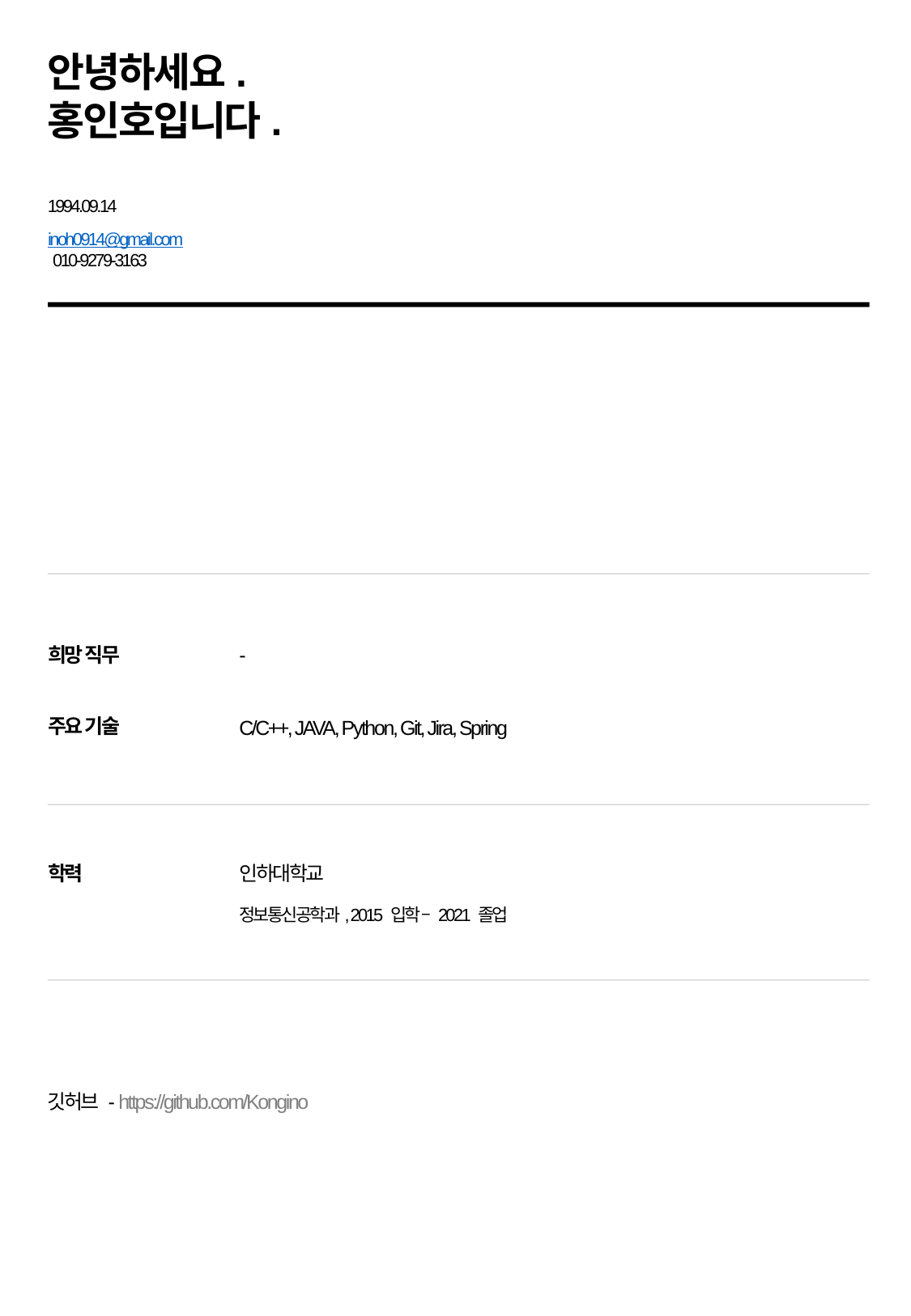

안녕하세요.
홍인호입니다.
1994.09.14
inoh0914@gmail.com
 010-9279-3163

희망 직무
-
주요 기술
C/C++, JAVA, Python, Git, Jira, Spring

학력
인하대학교
정보통신공학과, 2015 입학 – 2021 졸업

깃허브 - https://github.com/Kongino